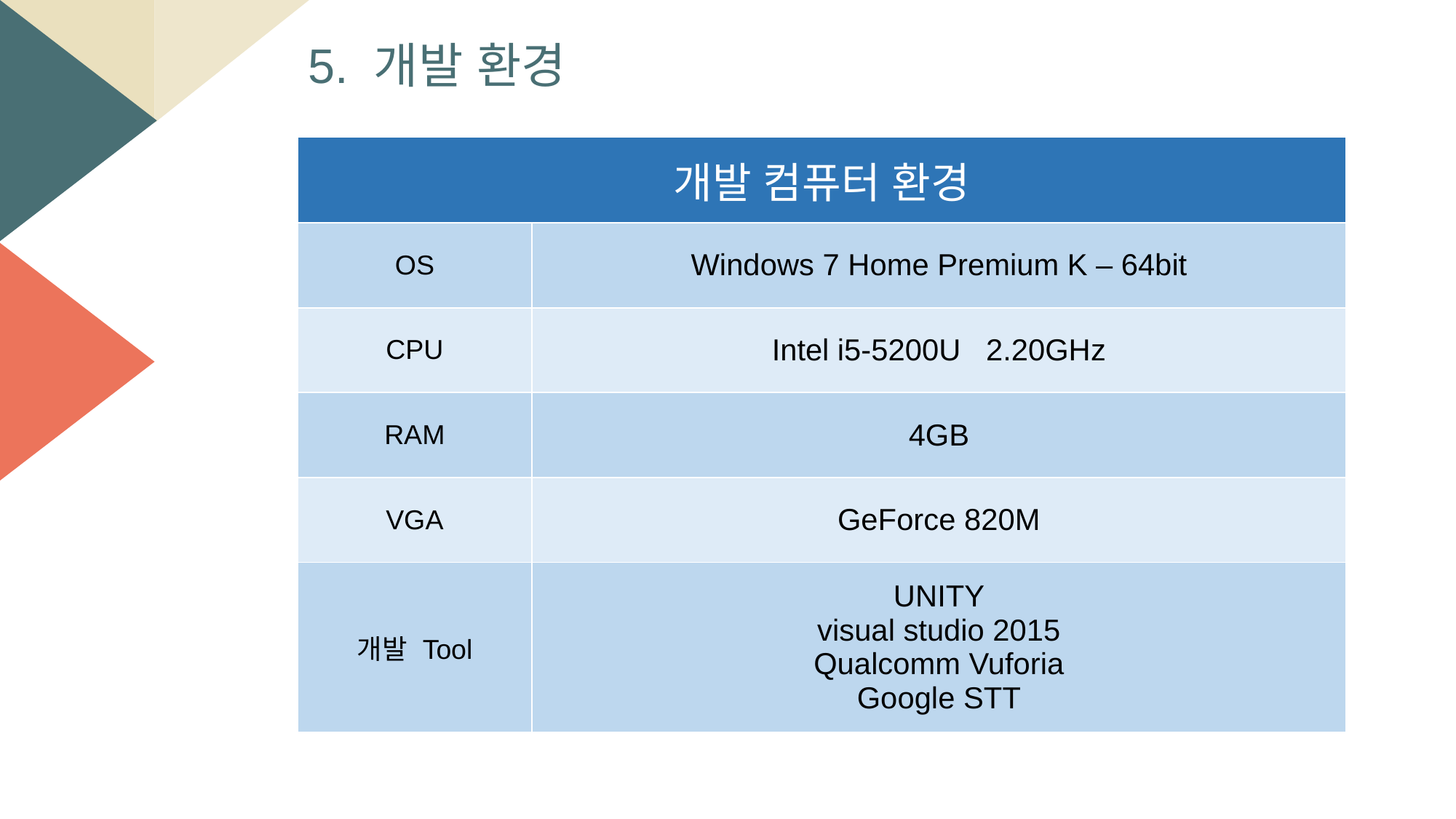

5. 개발 환경
| 개발 컴퓨터 환경 |  |
| --- | --- |
| OS | Windows 7 Home Premium K – 64bit |
| CPU | Intel i5-5200U 2.20GHz |
| RAM | 4GB |
| VGA | GeForce 820M |
| 개발 Tool | UNITY visual studio 2015 Qualcomm Vuforia Google STT |